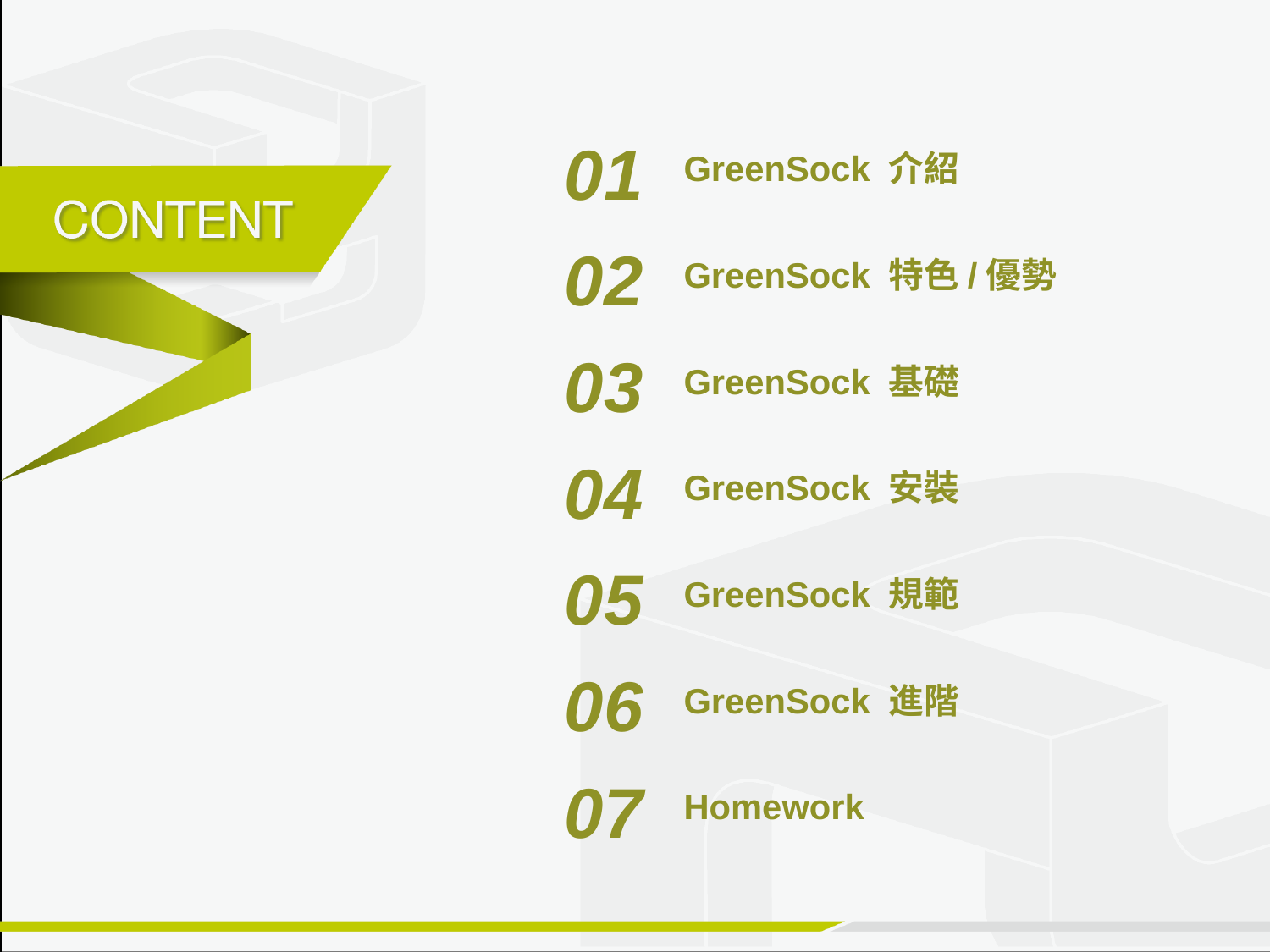

01
GreenSock 介紹
02
GreenSock 特色/優勢
03
GreenSock 基礎
04
GreenSock 安裝
05
GreenSock 規範
06
GreenSock 進階
07
Homework